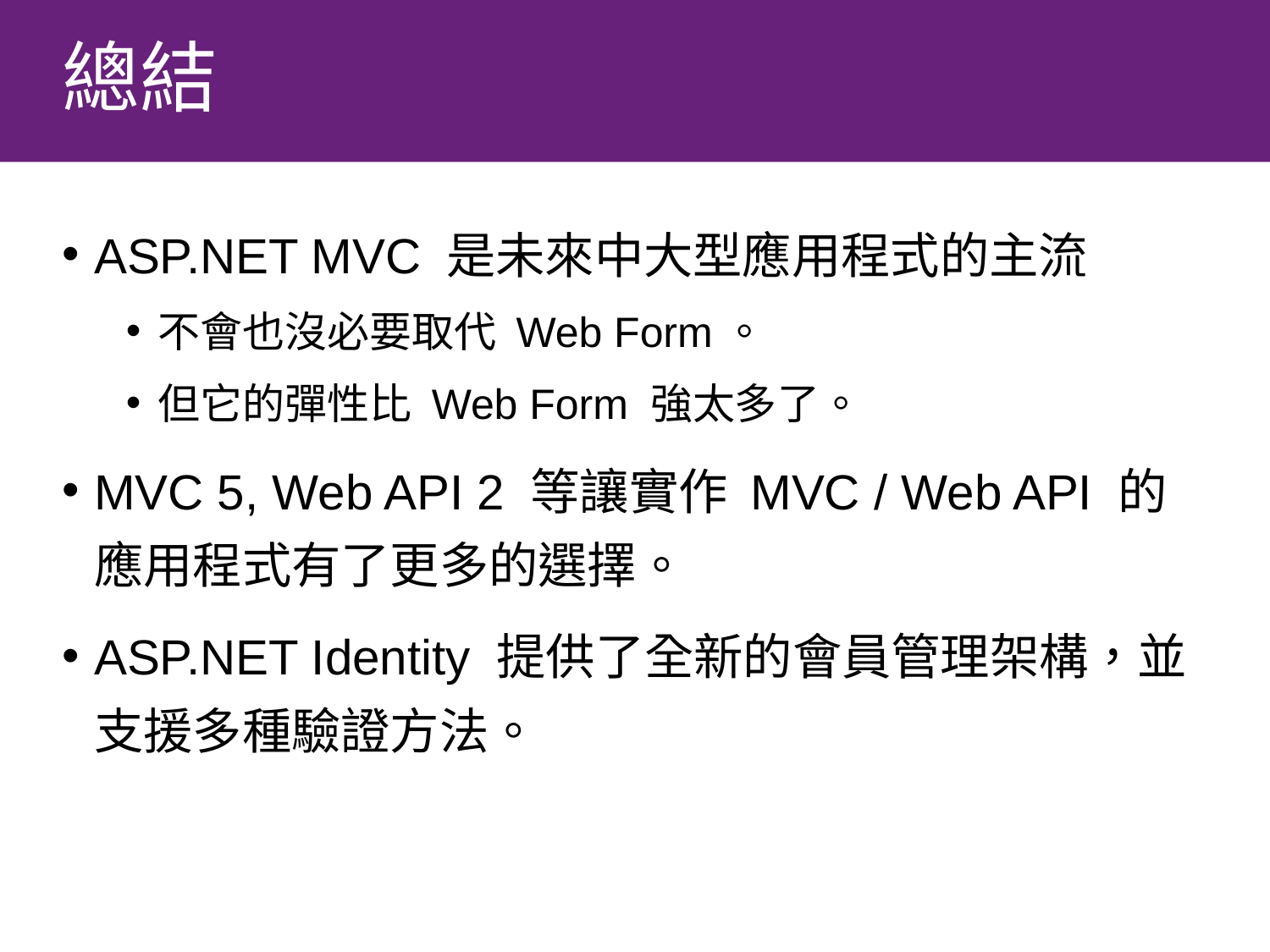

# 總結
ASP.NET MVC 是未來中大型應用程式的主流
不會也沒必要取代 Web Form。
但它的彈性比 Web Form 強太多了。
MVC 5, Web API 2 等讓實作 MVC / Web API 的應用程式有了更多的選擇。
ASP.NET Identity 提供了全新的會員管理架構，並支援多種驗證方法。